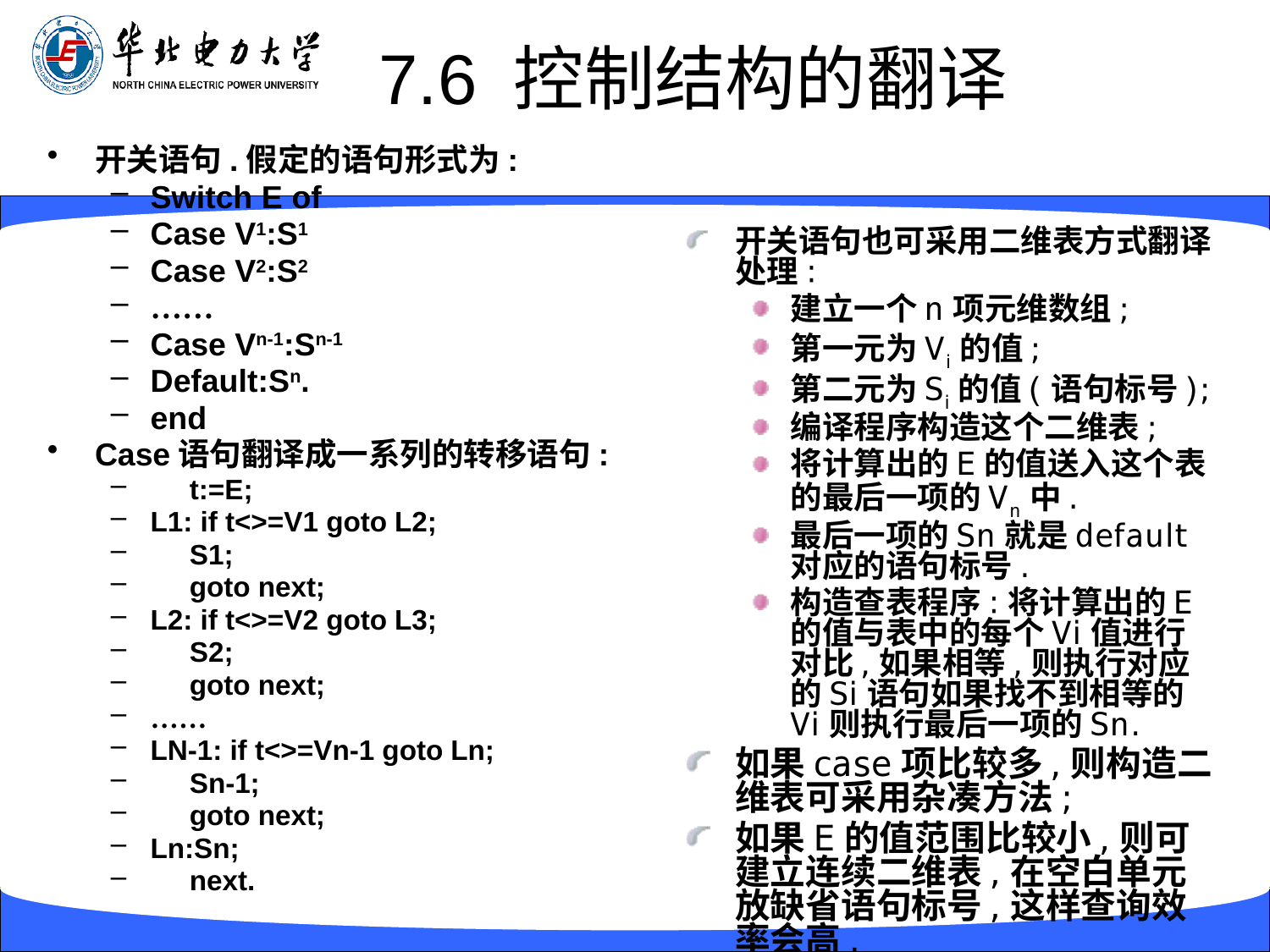

# 7.6 控制结构的翻译
开关语句.假定的语句形式为:
Switch E of
Case V1:S1
Case V2:S2
……
Case Vn-1:Sn-1
Default:Sn.
end
Case语句翻译成一系列的转移语句:
     t:=E;
L1: if t<>=V1 goto L2;
     S1;
     goto next;
L2: if t<>=V2 goto L3;
     S2;
     goto next;
……
LN-1: if t<>=Vn-1 goto Ln;
     Sn-1;
     goto next;
Ln:Sn;
     next.
开关语句也可采用二维表方式翻译处理:
建立一个n项元维数组;
第一元为Vi的值;
第二元为Si的值(语句标号);
编译程序构造这个二维表;
将计算出的E的值送入这个表的最后一项的Vn中.
最后一项的Sn就是default对应的语句标号.
构造查表程序:将计算出的E的值与表中的每个Vi值进行对比,如果相等,则执行对应的Si语句如果找不到相等的Vi则执行最后一项的Sn.
如果case项比较多,则构造二维表可采用杂凑方法;
如果E的值范围比较小,则可建立连续二维表,在空白单元放缺省语句标号,这样查询效率会高.